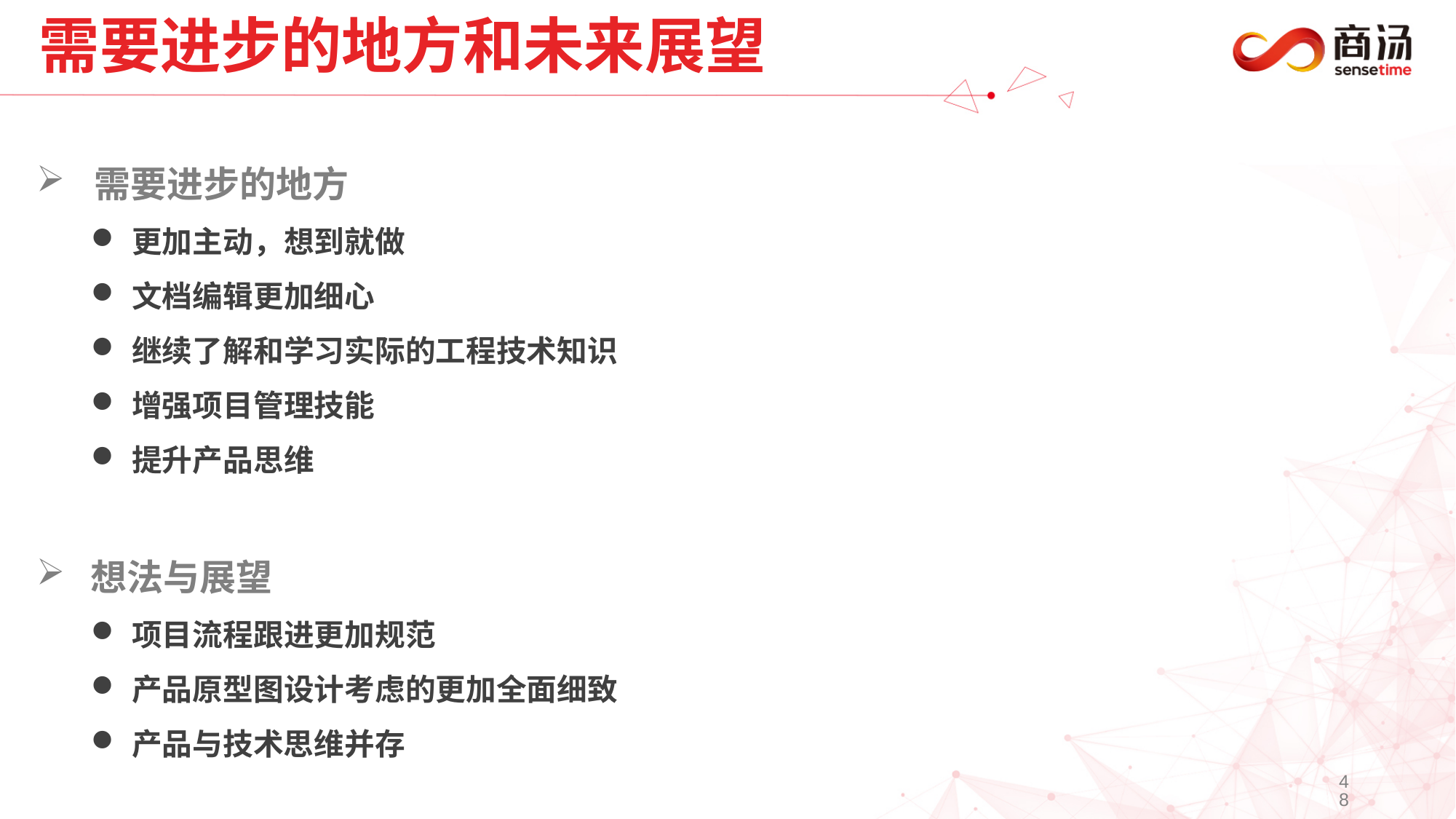

# 需要进步的地方和未来展望
  需要进步的地方
更加主动，想到就做
文档编辑更加细心
继续了解和学习实际的工程技术知识
增强项目管理技能
提升产品思维

  想法与展望
项目流程跟进更加规范
产品原型图设计考虑的更加全面细致
产品与技术思维并存
48